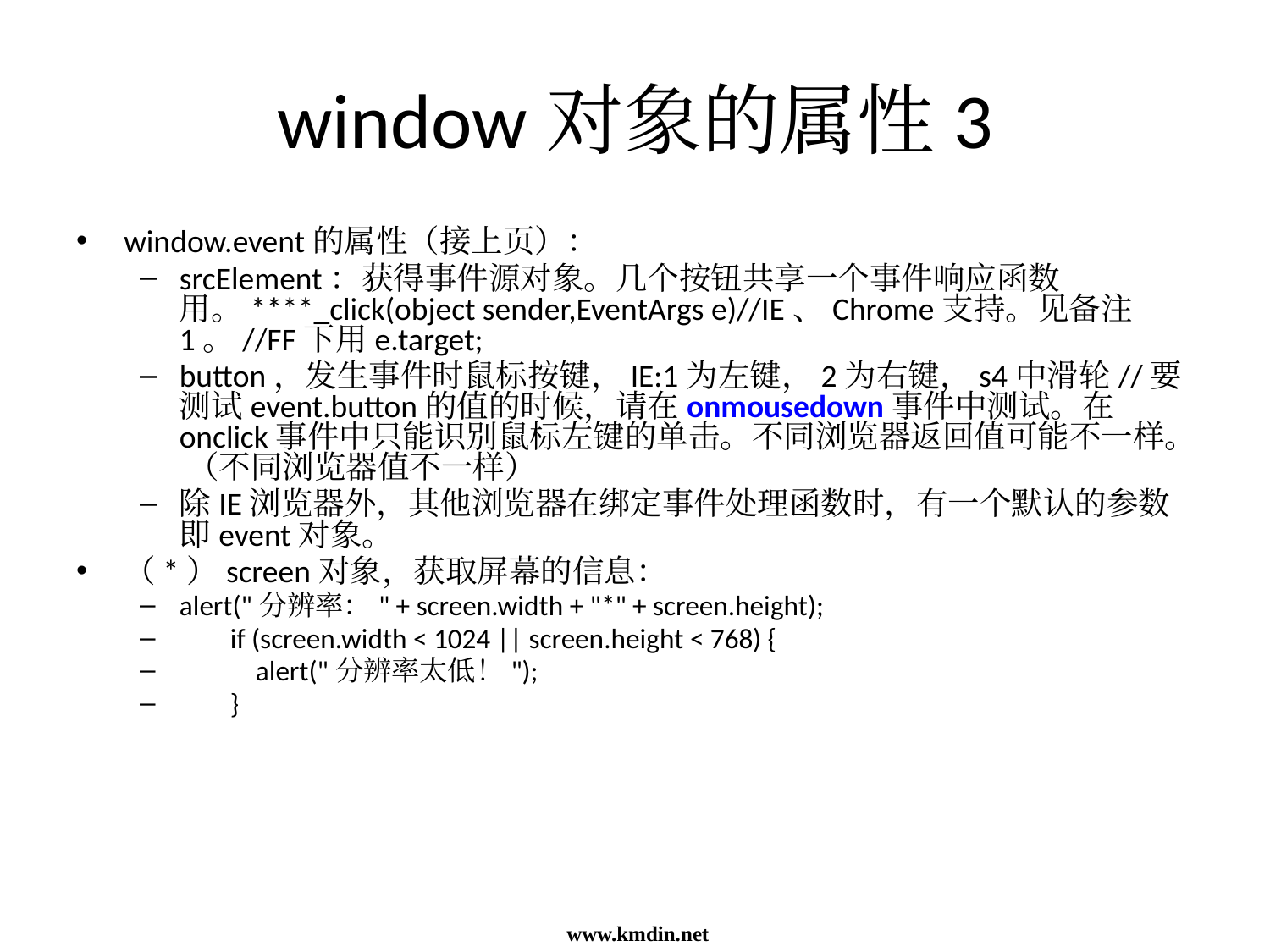

window对象的属性3
window.event的属性（接上页）：
srcElement：获得事件源对象。几个按钮共享一个事件响应函数用。****_click(object sender,EventArgs e)//IE、Chrome支持。见备注1。//FF下用e.target;
button，发生事件时鼠标按键，IE:1为左键，2为右键，s4中滑轮//要测试event.button的值的时候，请在onmousedown事件中测试。在onclick事件中只能识别鼠标左键的单击。不同浏览器返回值可能不一样。 （不同浏览器值不一样）
除IE浏览器外，其他浏览器在绑定事件处理函数时，有一个默认的参数即event对象。
（*）screen对象，获取屏幕的信息：
alert("分辨率：" + screen.width + "*" + screen.height);
        if (screen.width < 1024 || screen.height < 768) {
            alert("分辨率太低！");
        }